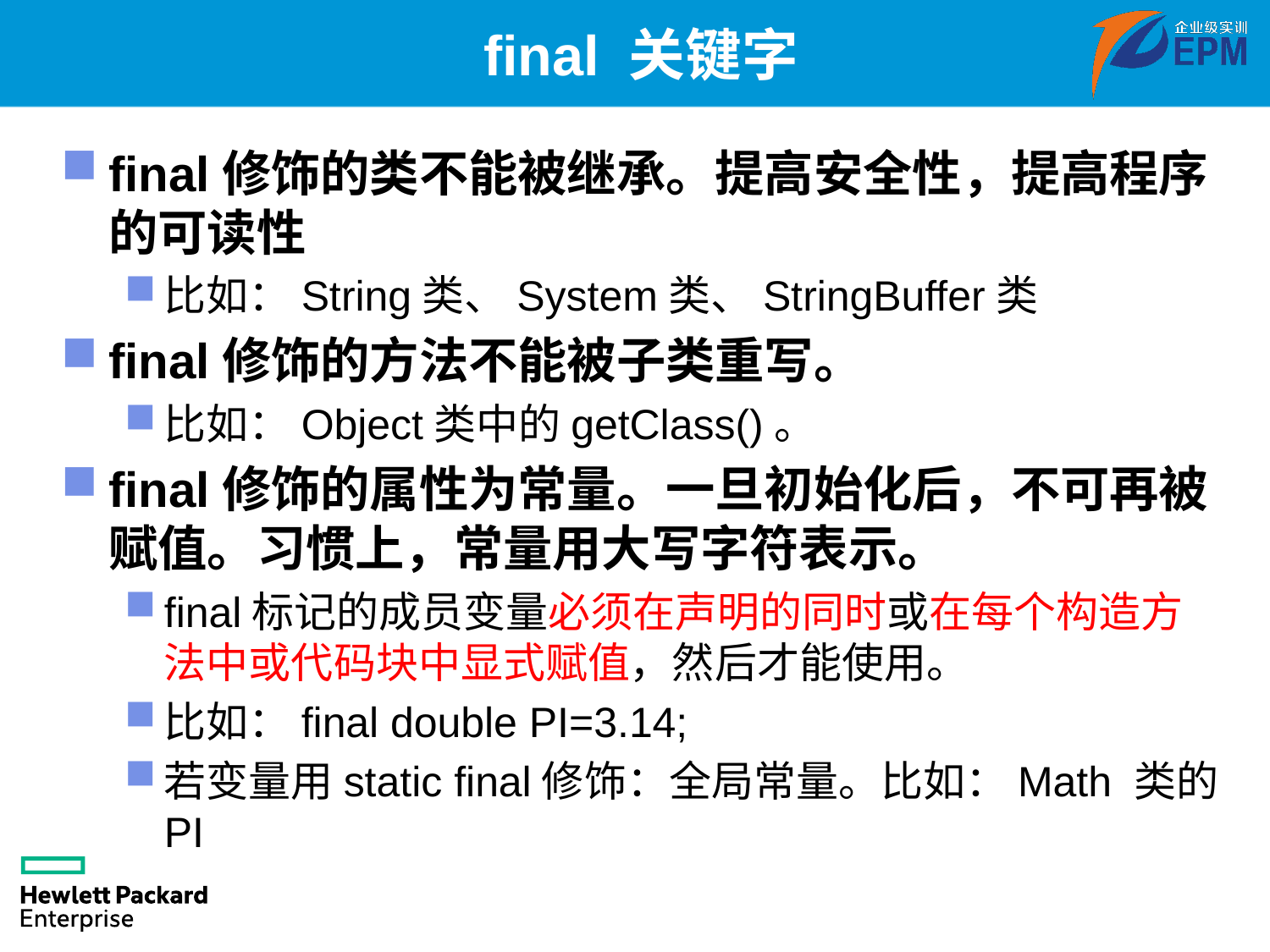

# final 关键字
final修饰的类不能被继承。提高安全性，提高程序的可读性
比如：String类、System类、StringBuffer类
final修饰的方法不能被子类重写。
比如：Object类中的getClass()。
final修饰的属性为常量。一旦初始化后，不可再被赋值。习惯上，常量用大写字符表示。
final标记的成员变量必须在声明的同时或在每个构造方法中或代码块中显式赋值，然后才能使用。
比如：final double PI=3.14;
若变量用static final修饰：全局常量。比如：Math 类的PI